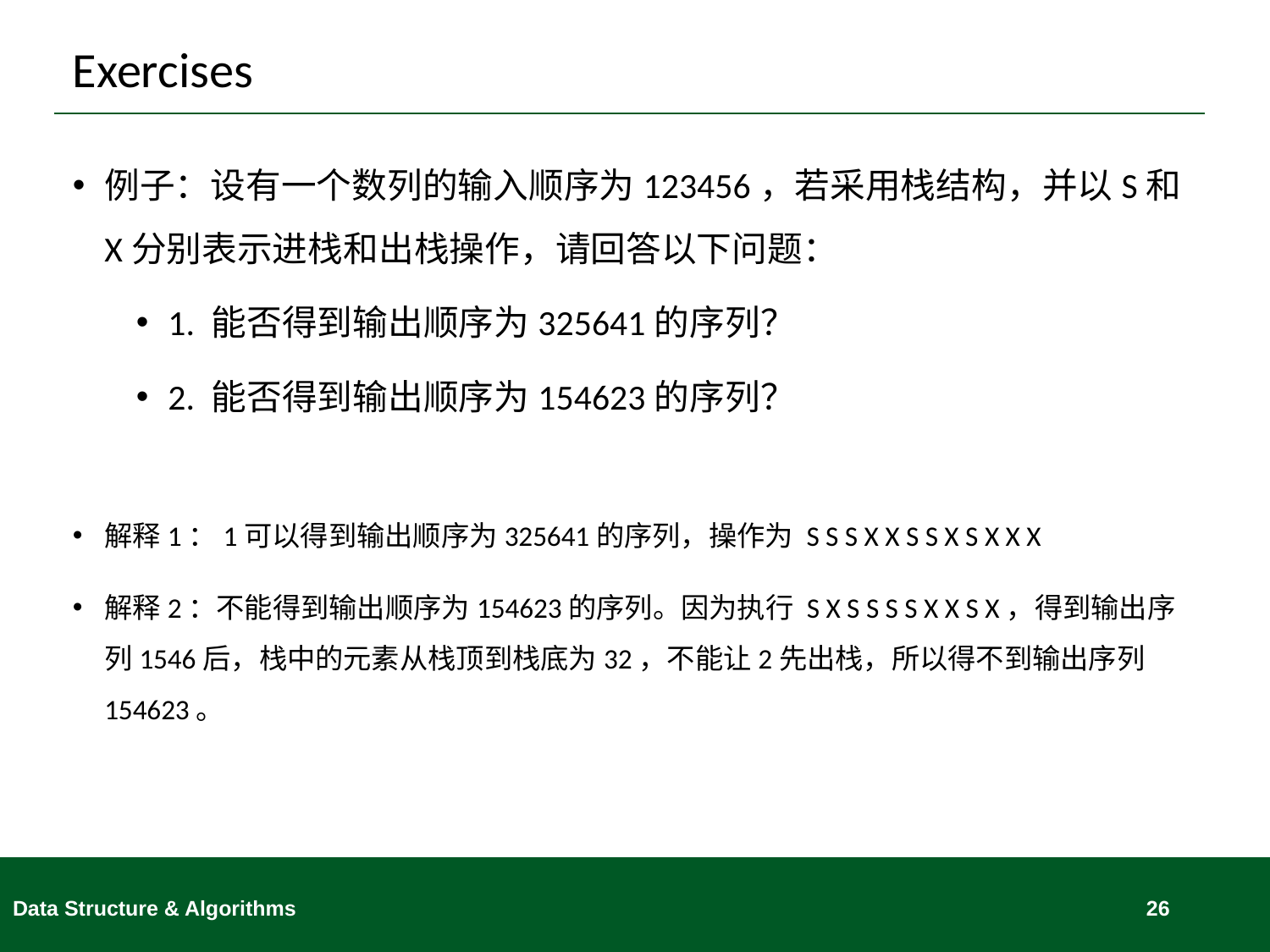

# Exercises
例子：设有一个数列的输入顺序为123456，若采用栈结构，并以S和X分别表示进栈和出栈操作，请回答以下问题：
1. 能否得到输出顺序为325641的序列？
2. 能否得到输出顺序为154623的序列？

解释1：1可以得到输出顺序为325641的序列，操作为 S S S X X S S X S X X X
解释2：不能得到输出顺序为154623的序列。因为执行 S X S S S S X X S X，得到输出序列1546后，栈中的元素从栈顶到栈底为32，不能让2先出栈，所以得不到输出序列154623。

Data Structure & Algorithms
26